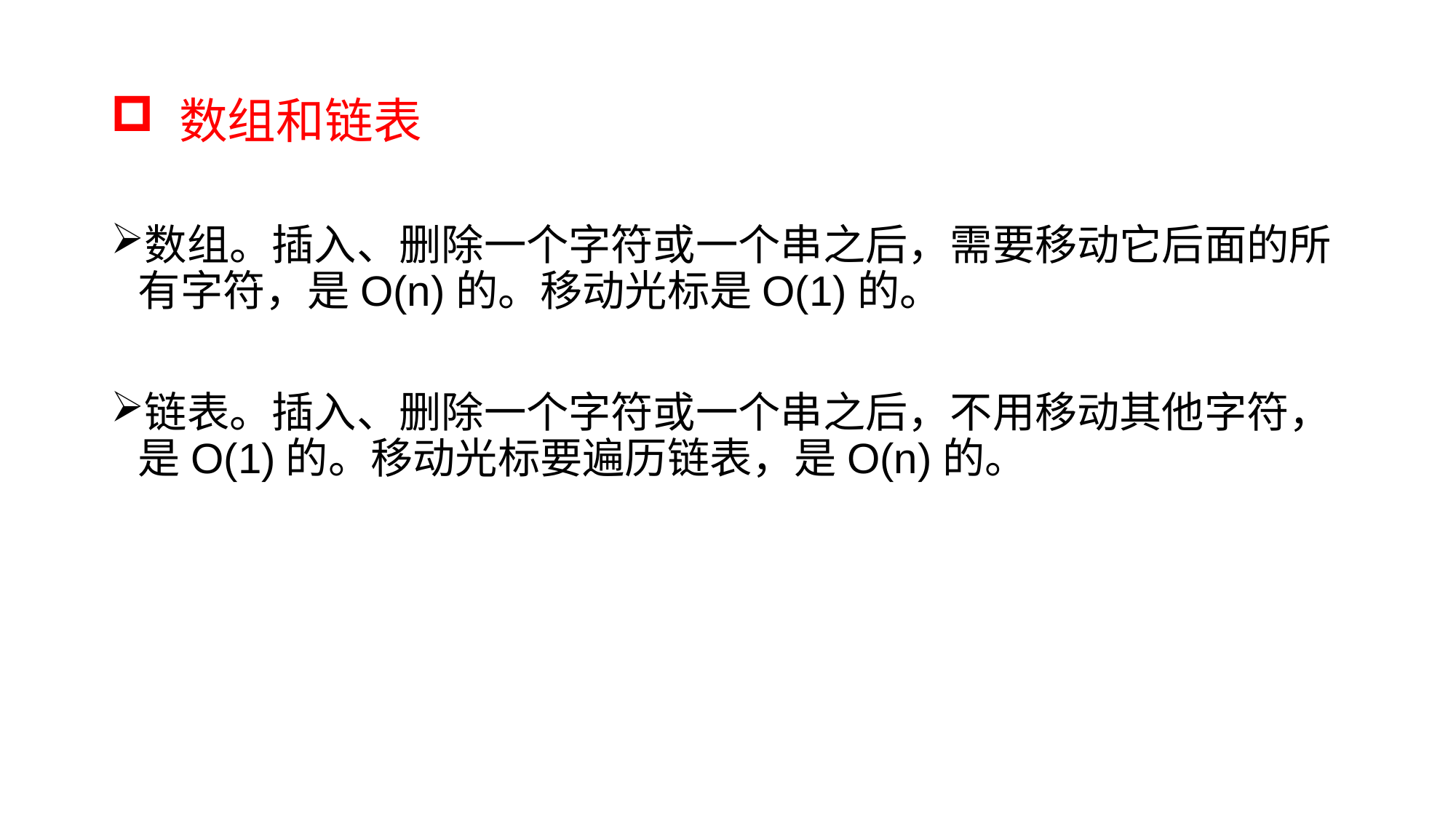

# 数组和链表
数组。插入、删除一个字符或一个串之后，需要移动它后面的所有字符，是O(n)的。移动光标是O(1)的。

链表。插入、删除一个字符或一个串之后，不用移动其他字符，是O(1)的。移动光标要遍历链表，是O(n)的。